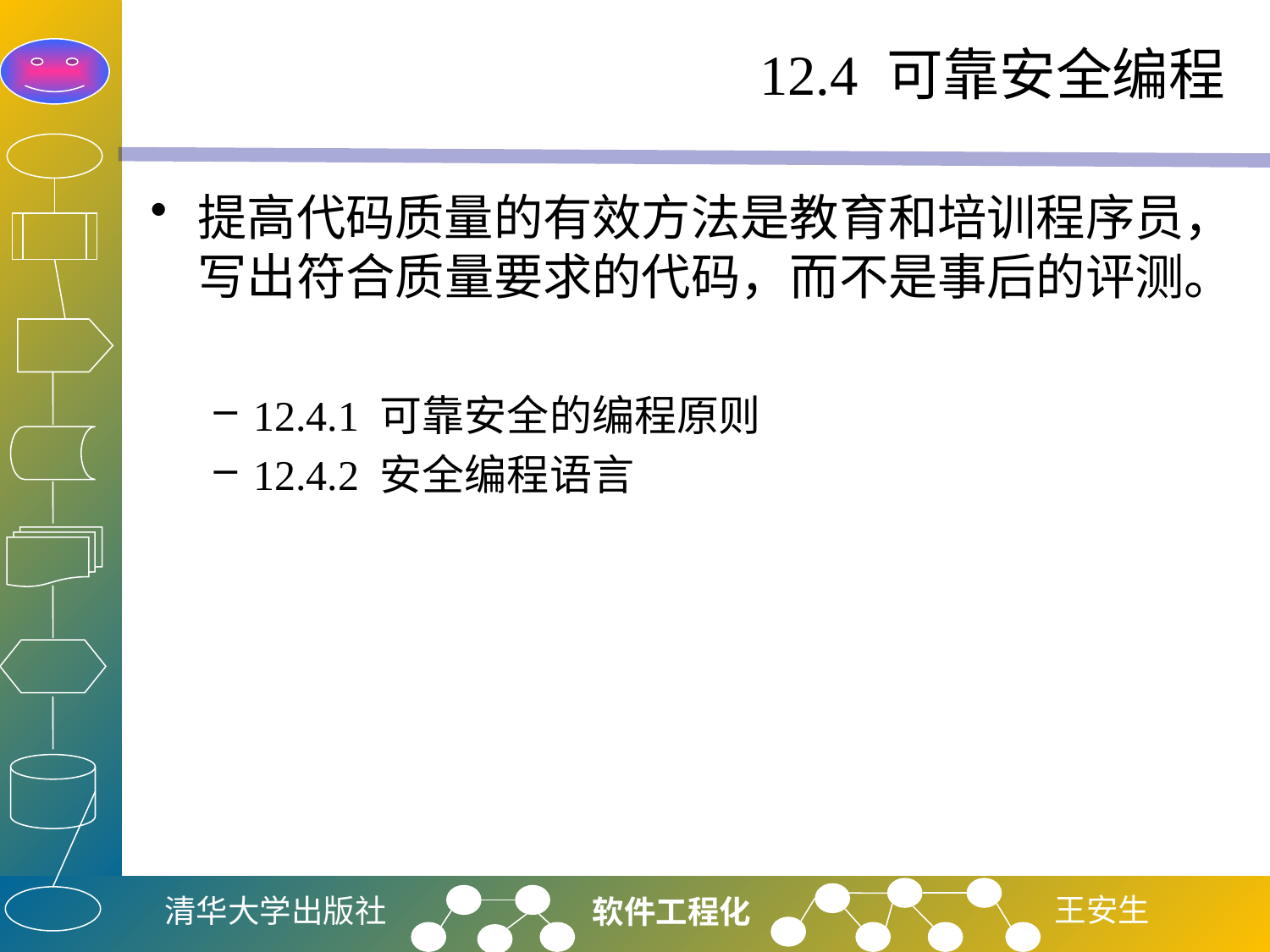

# 12.4 可靠安全编程
提高代码质量的有效方法是教育和培训程序员，写出符合质量要求的代码，而不是事后的评测。

12.4.1 可靠安全的编程原则
12.4.2 安全编程语言